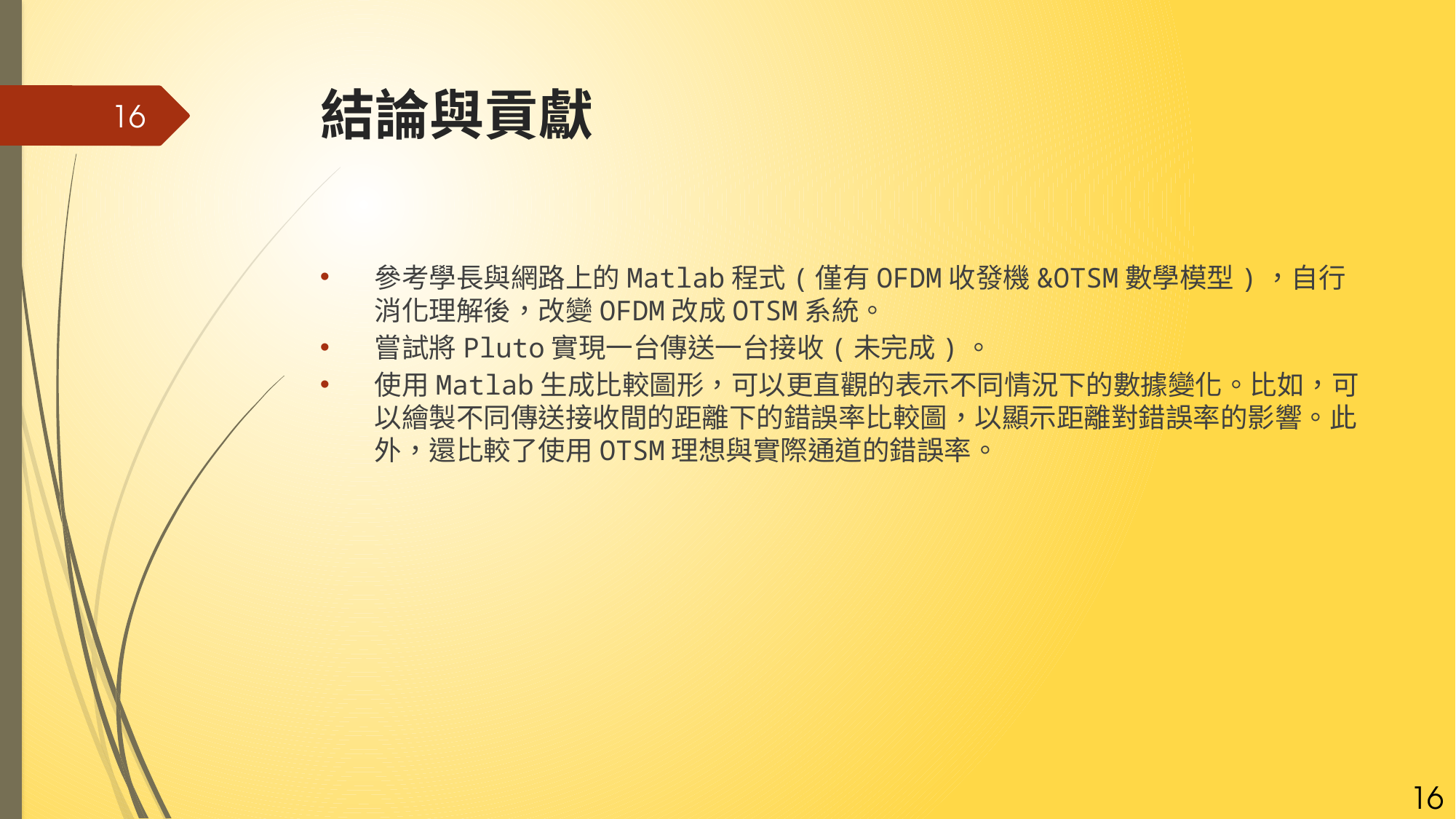

# 結論與貢獻
16
參考學長與網路上的Matlab程式(僅有OFDM收發機&OTSM數學模型)，自行消化理解後，改變OFDM改成OTSM系統。
嘗試將Pluto實現一台傳送一台接收(未完成)。
使用Matlab生成比較圖形，可以更直觀的表示不同情況下的數據變化。比如，可以繪製不同傳送接收間的距離下的錯誤率比較圖，以顯示距離對錯誤率的影響。此外，還比較了使用OTSM理想與實際通道的錯誤率。

16